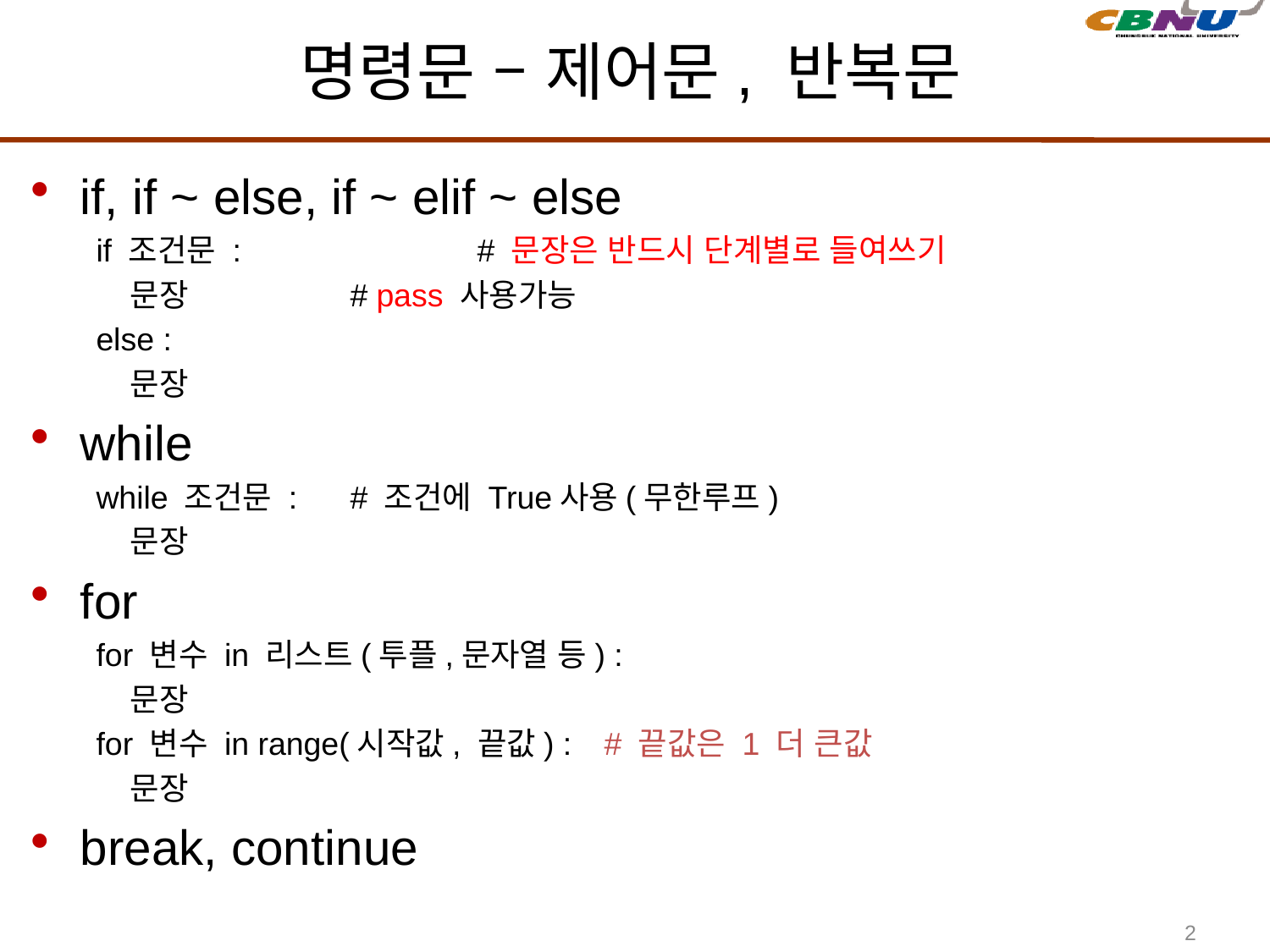

# 명령문 – 제어문, 반복문
if, if ~ else, if ~ elif ~ else
if 조건문 :		# 문장은 반드시 단계별로 들여쓰기
   문장		# pass 사용가능
else :
   문장
while
while 조건문 :	# 조건에 True사용(무한루프)
   문장
for
for 변수 in 리스트(투플,문자열 등) :
   문장
for 변수 in range(시작값, 끝값) :	# 끝값은 1 더 큰값
   문장
break, continue
2